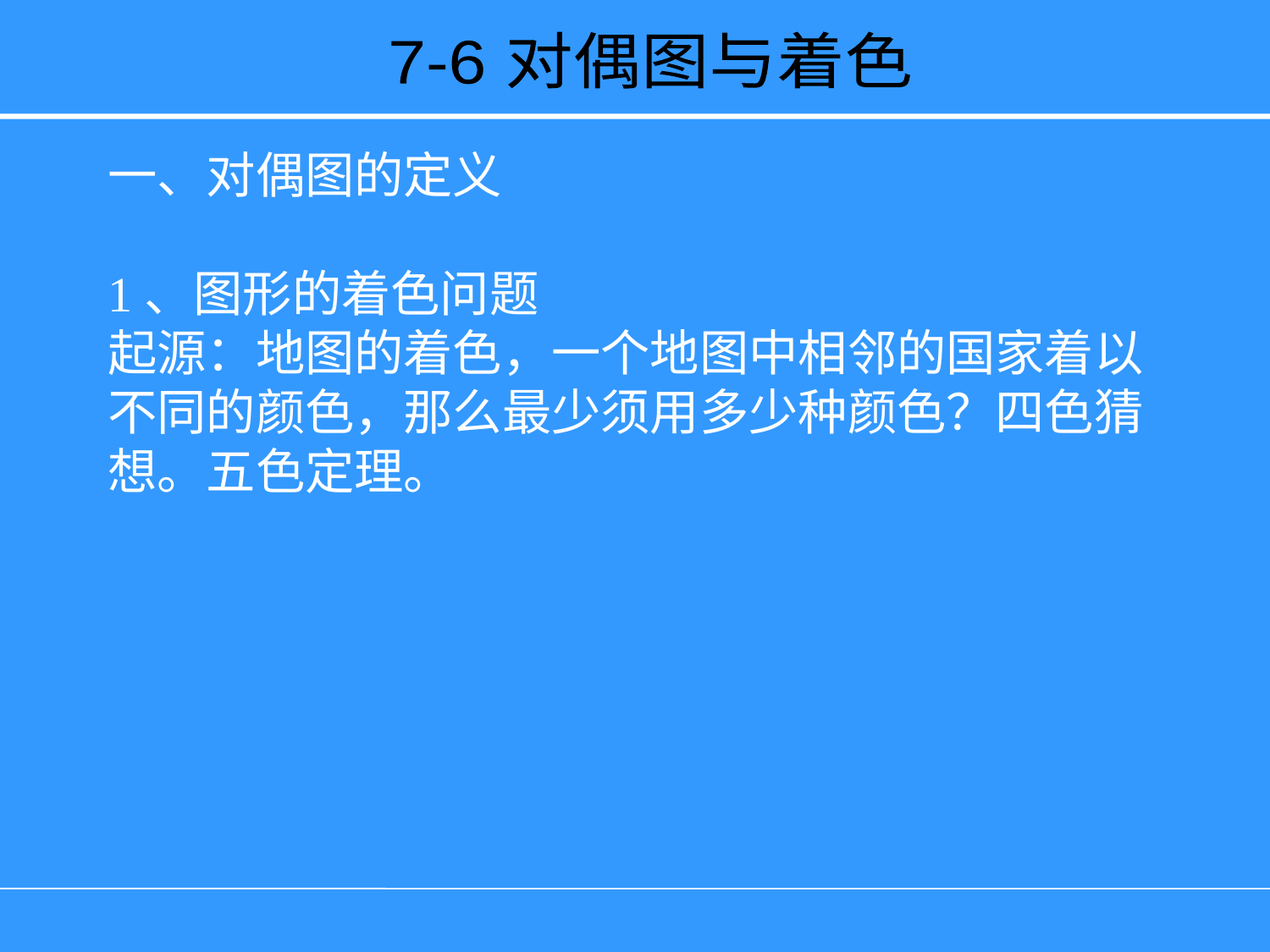

7-6 对偶图与着色

一、对偶图的定义

1、图形的着色问题
起源：地图的着色，一个地图中相邻的国家着以
不同的颜色，那么最少须用多少种颜色？四色猜
想。五色定理。